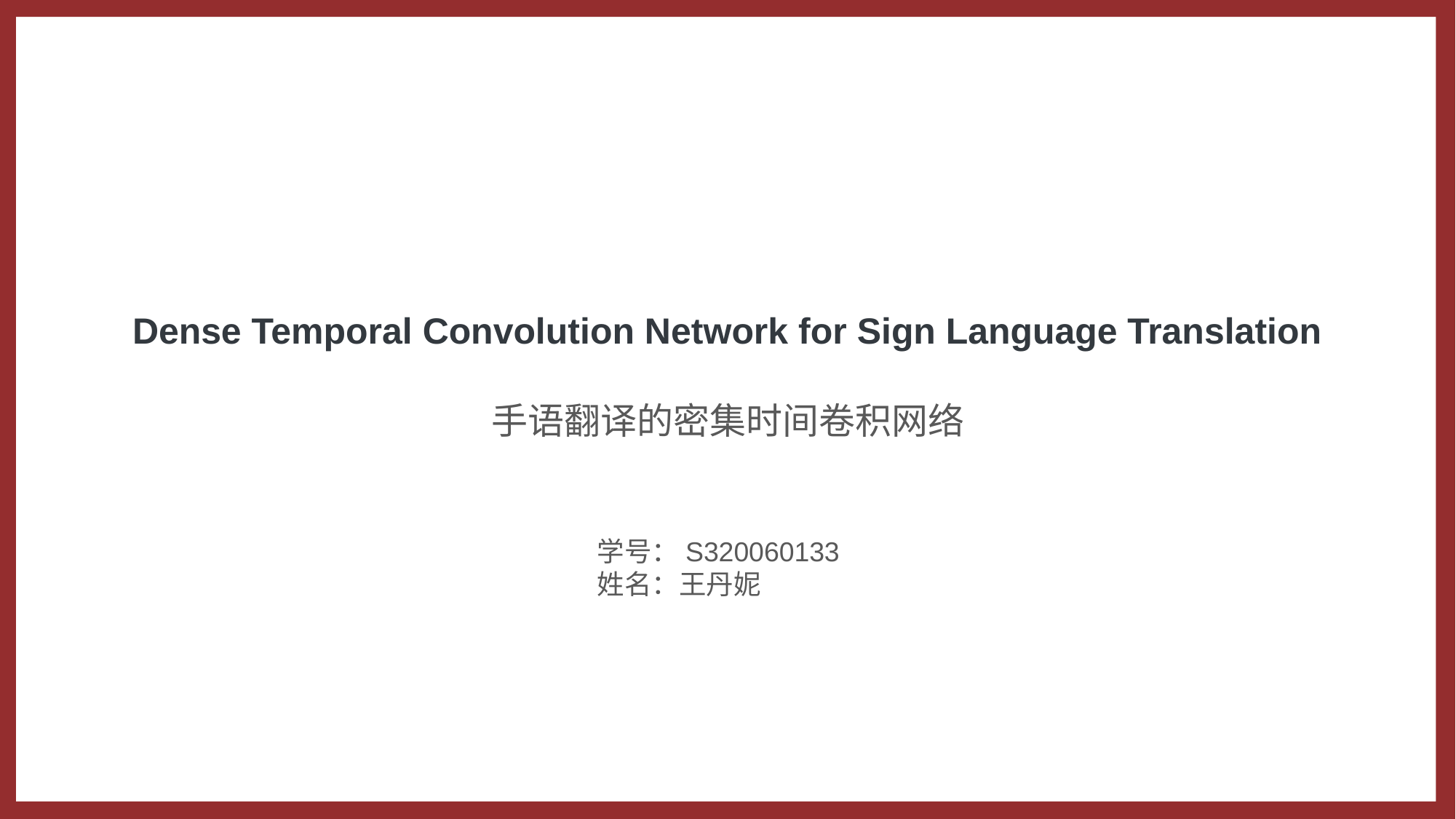

Dense Temporal Convolution Network for Sign Language Translation
手语翻译的密集时间卷积网络

学号：S320060133
姓名：王丹妮